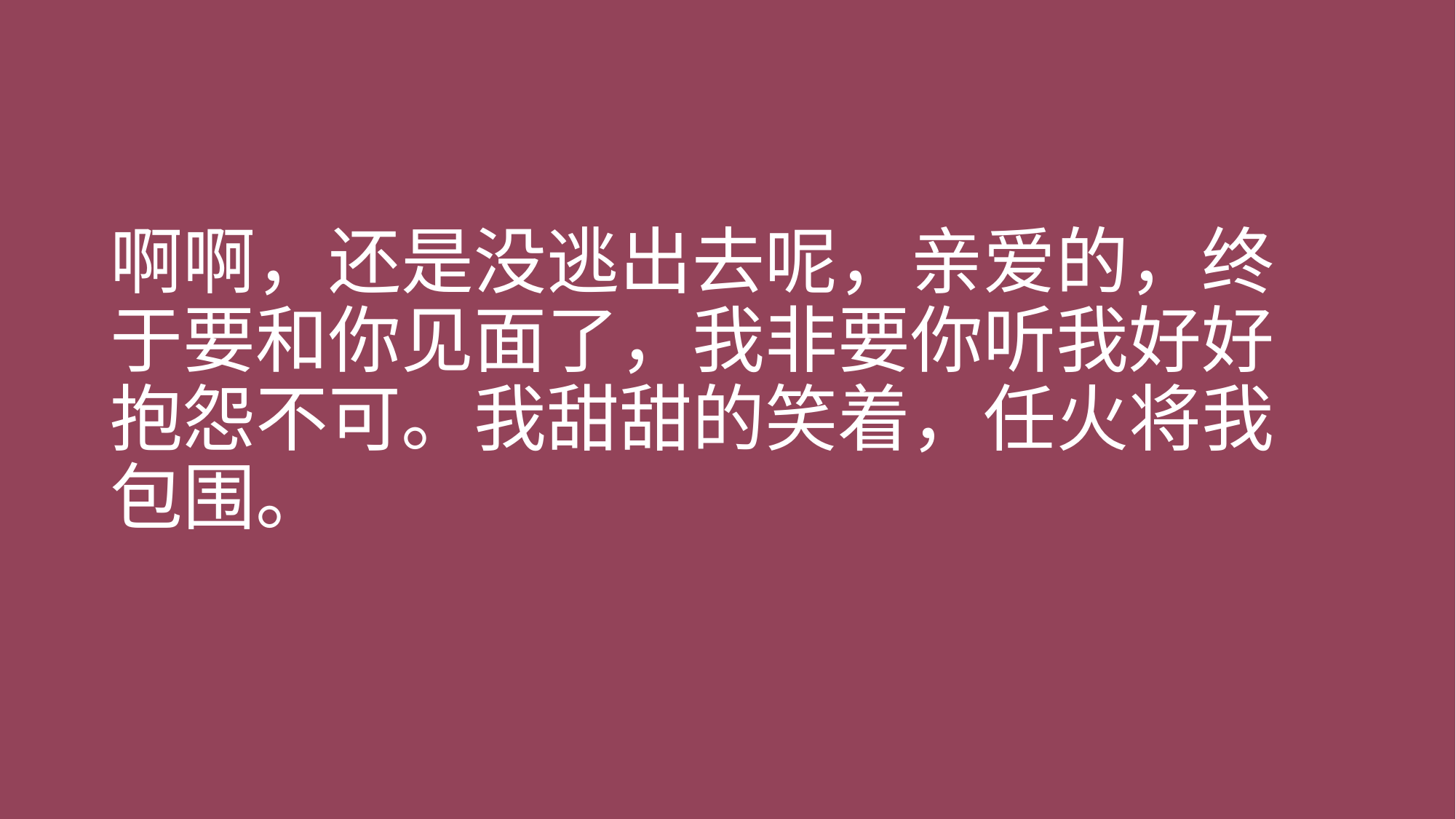

# 啊啊，还是没逃出去呢，亲爱的，终于要和你见面了，我非要你听我好好抱怨不可。我甜甜的笑着，任火将我包围。